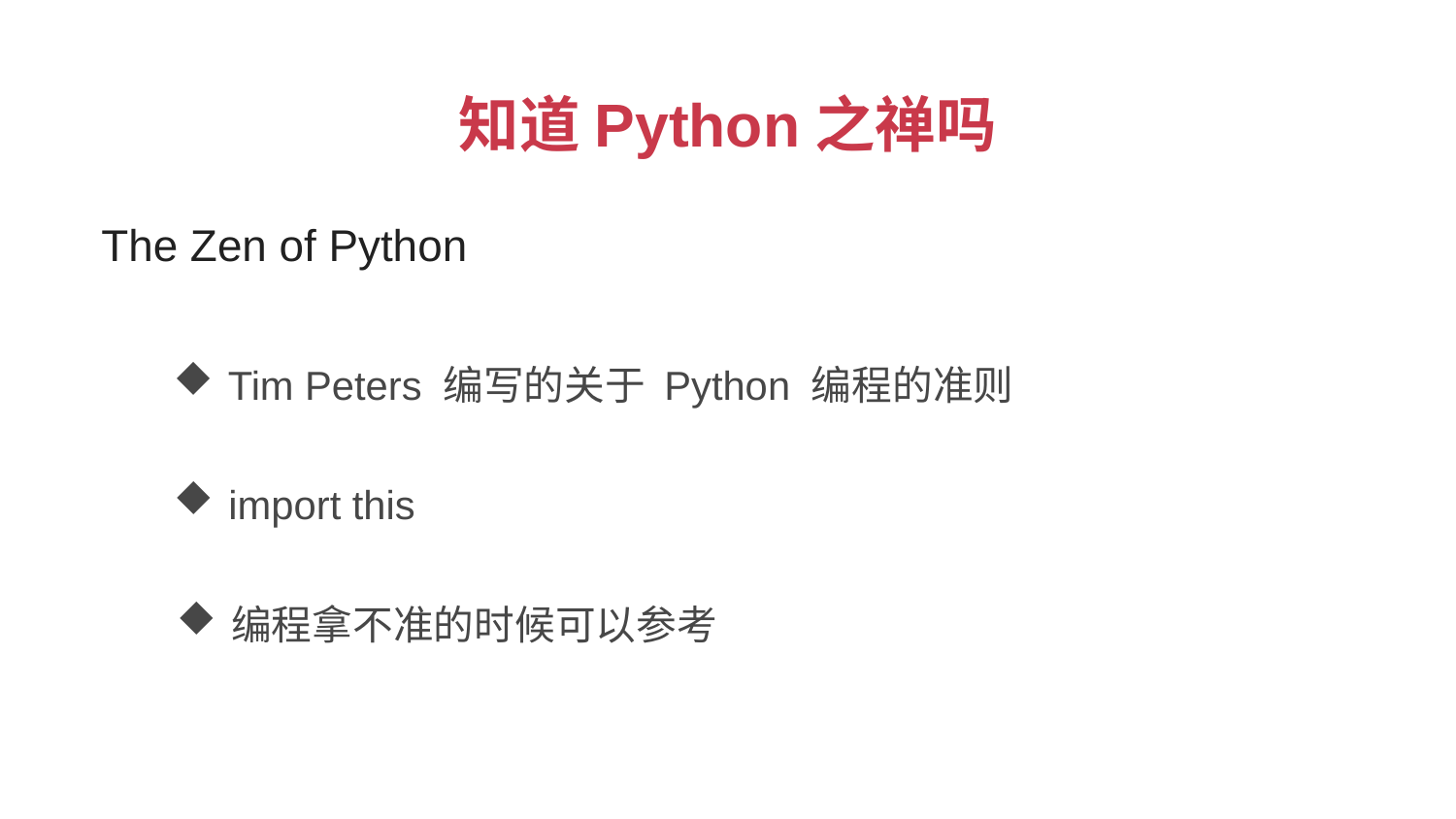

知道Python之禅吗
 The Zen of Python
Tim Peters 编写的关于 Python 编程的准则
import this
编程拿不准的时候可以参考